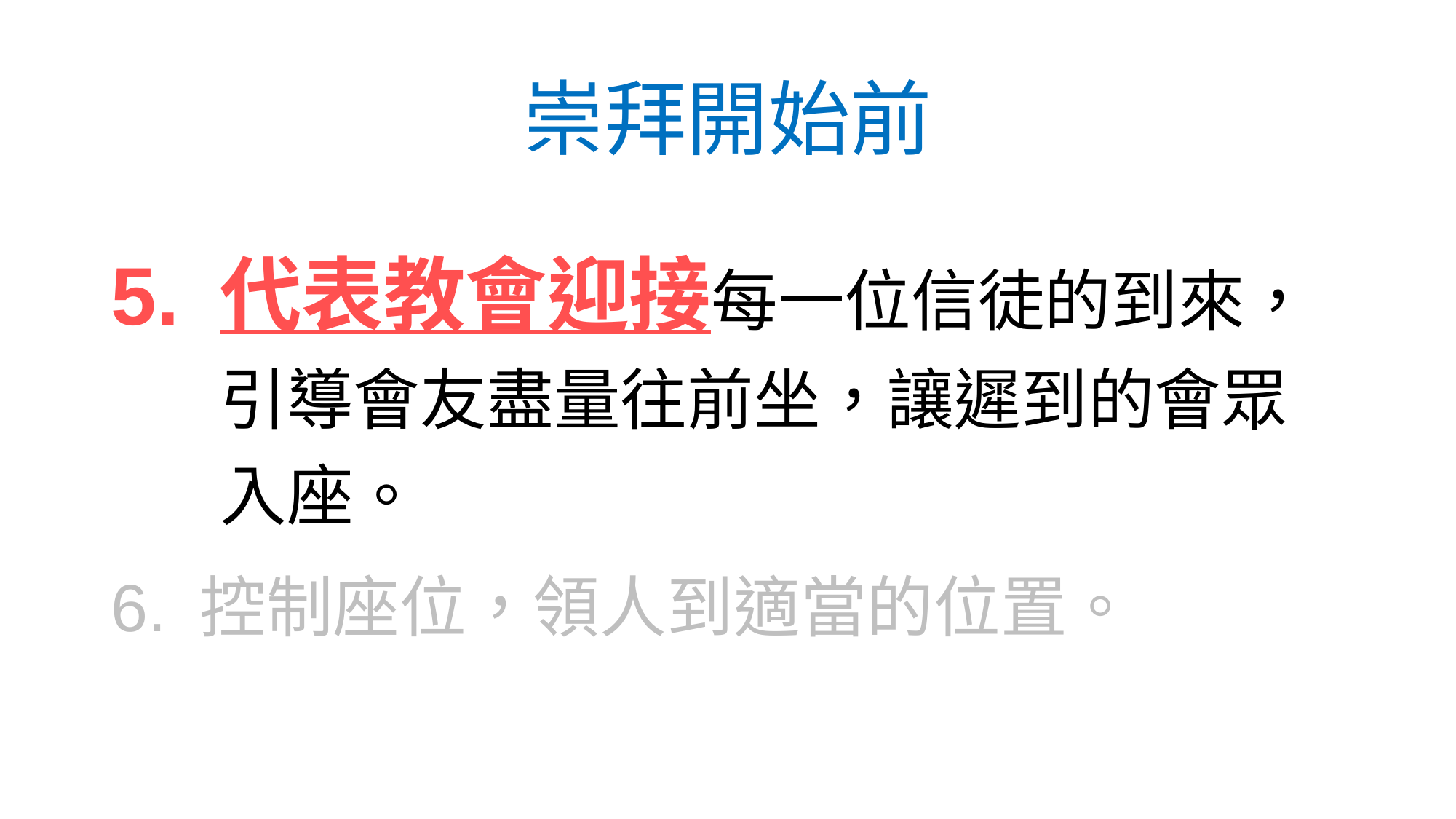

# 崇拜開始前
代表教會迎接每一位信徒的到來，引導會友盡量往前坐，讓遲到的會眾入座。
控制座位，領人到適當的位置。